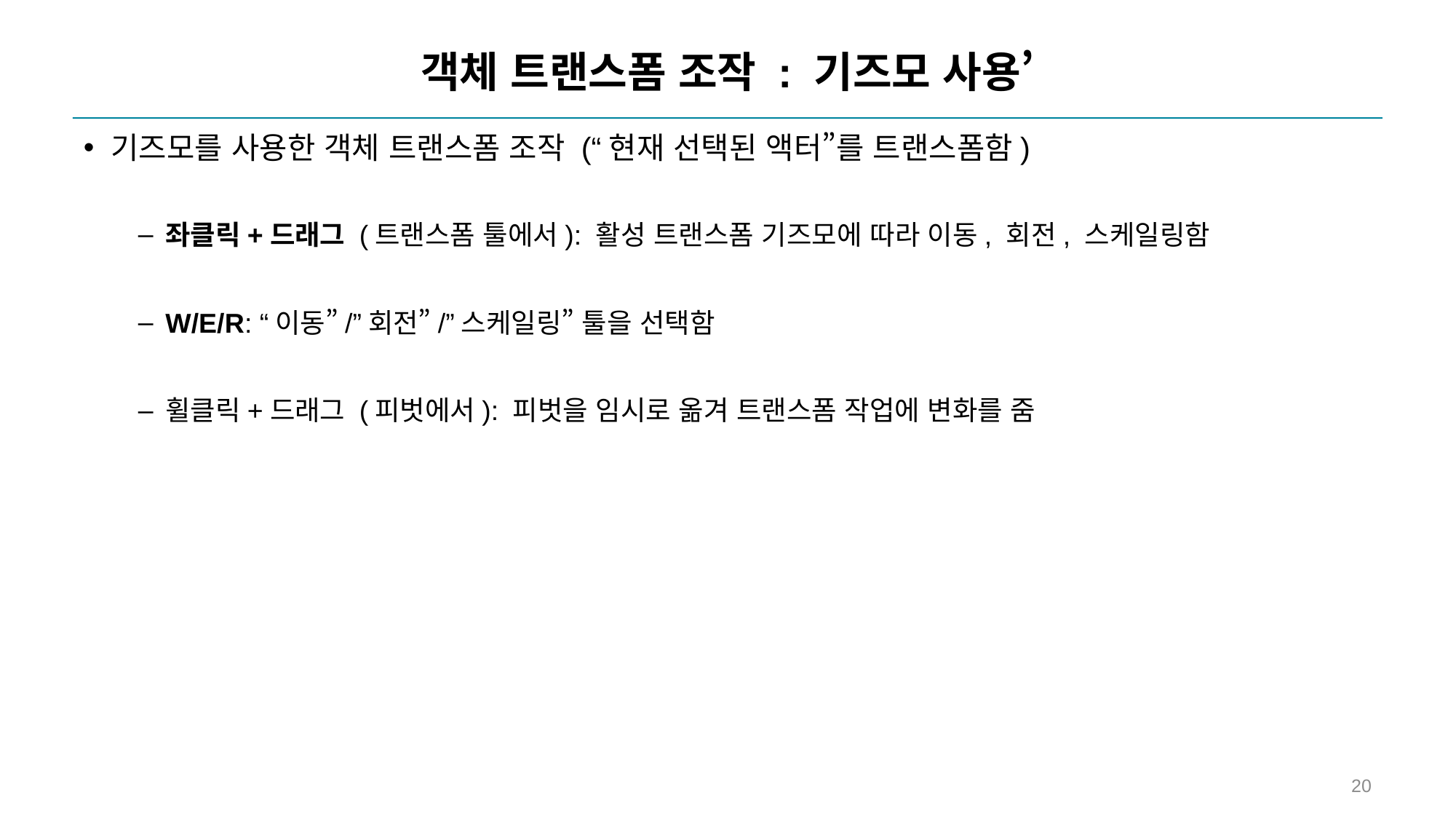

# 객체 트랜스폼 조작 : 기즈모 사용’
기즈모를 사용한 객체 트랜스폼 조작 (“현재 선택된 액터”를 트랜스폼함)

좌클릭+드래그 (트랜스폼 툴에서): 활성 트랜스폼 기즈모에 따라 이동, 회전, 스케일링함

W/E/R: “이동”/”회전”/”스케일링” 툴을 선택함

휠클릭+드래그 (피벗에서): 피벗을 임시로 옮겨 트랜스폼 작업에 변화를 줌

20